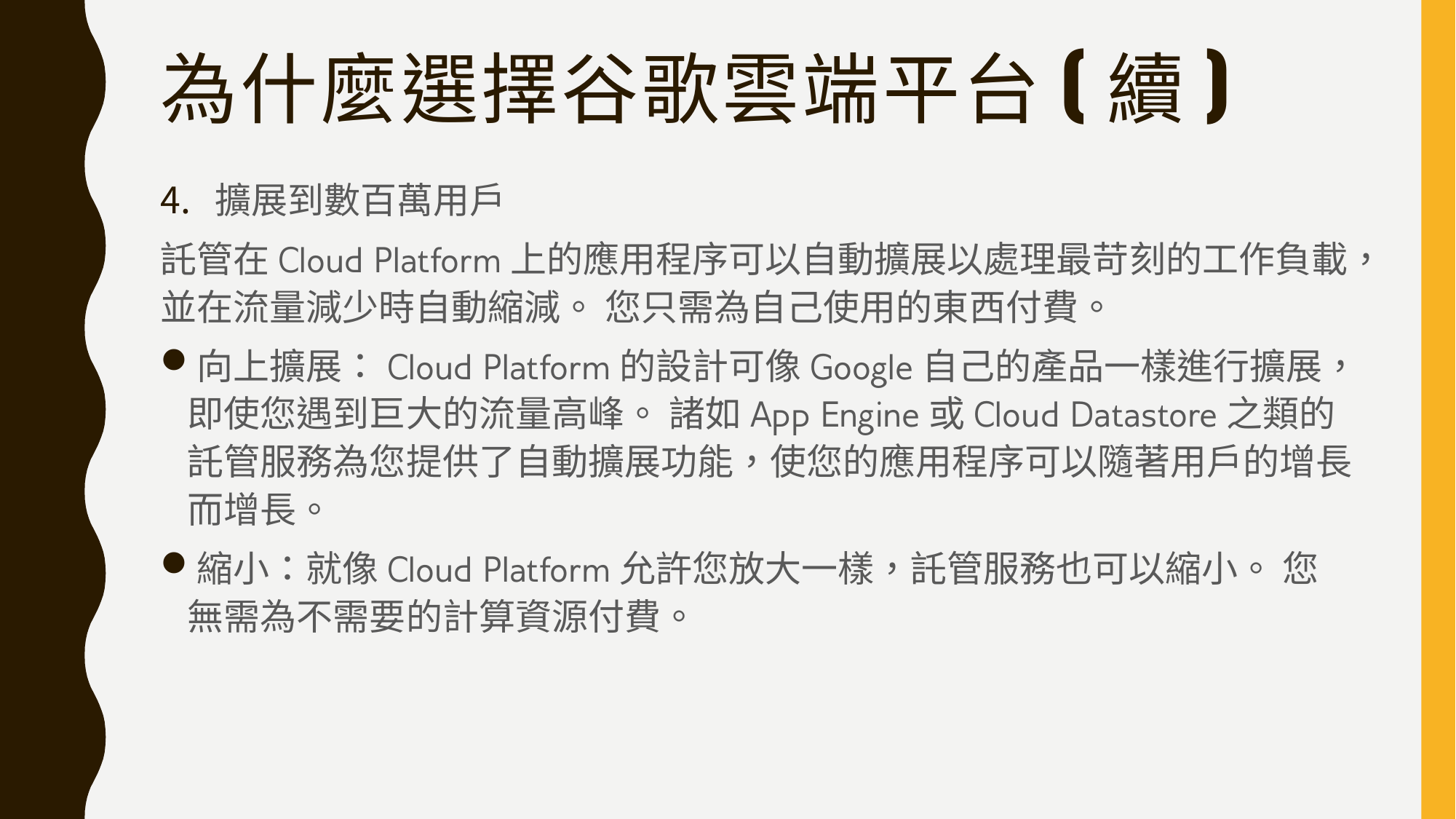

# 為什麼選擇谷歌雲端平台(續)
擴展到數百萬用戶
託管在Cloud Platform上的應用程序可以自動擴展以處理最苛刻的工作負載，並在流量減少時自動縮減。 您只需為自己使用的東西付費。
向上擴展：Cloud Platform的設計可像Google自己的產品一樣進行擴展，即使您遇到巨大的流量高峰。 諸如App Engine或Cloud Datastore之類的託管服務為您提供了自動擴展功能，使您的應用程序可以隨著用戶的增長而增長。
縮小：就像Cloud Platform允許您放大一樣，託管服務也可以縮小。 您無需為不需要的計算資源付費。